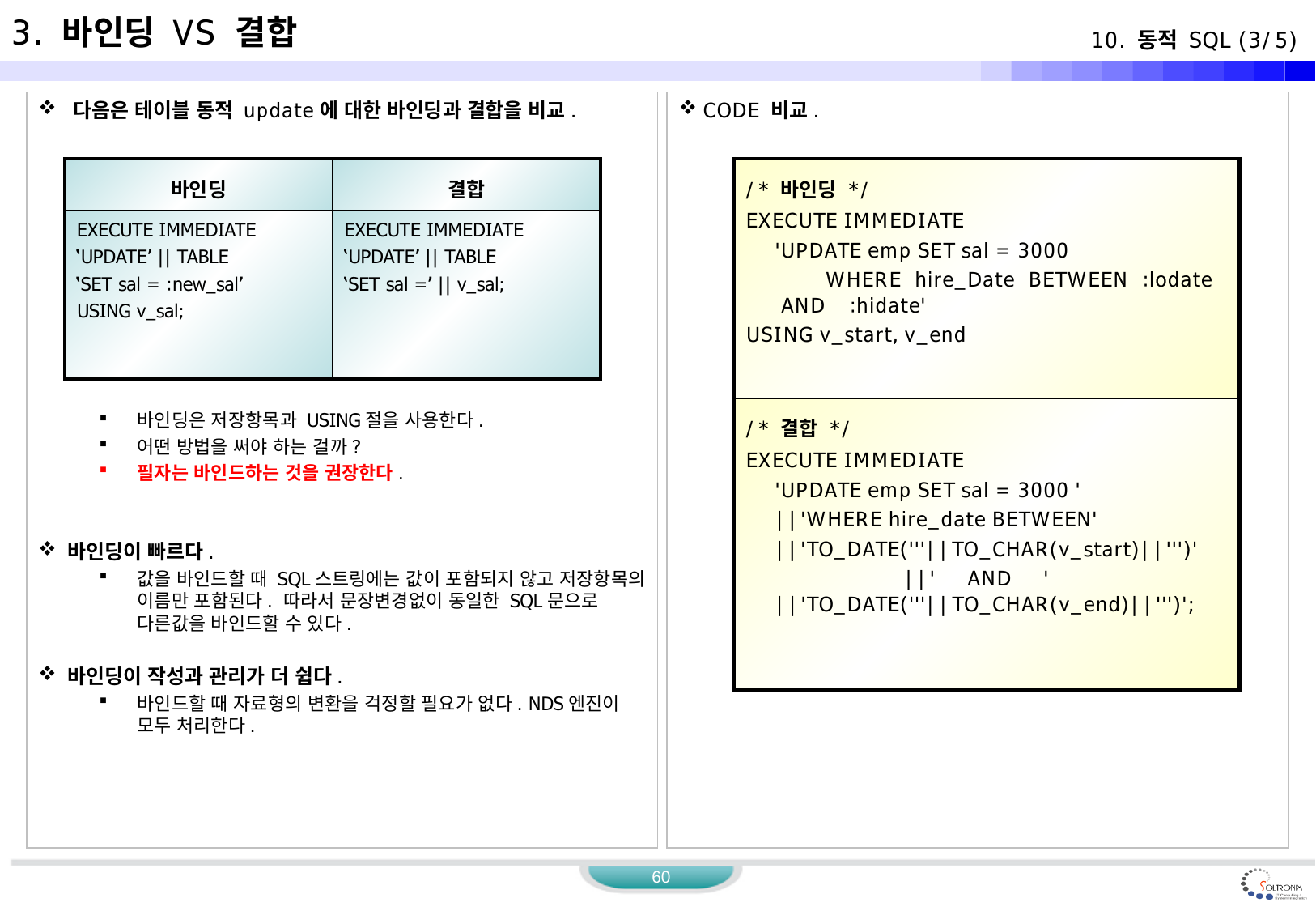

3. 바인딩 VS 결합
10. 동적 SQL (3/5)
  다음은 테이블 동적 update에 대한 바인딩과 결합을 비교.

바인딩은 저장항목과 USING절을 사용한다.
어떤 방법을 써야 하는 걸까?
필자는 바인드하는 것을 권장한다.

 바인딩이 빠르다.
값을 바인드할 때 SQL스트링에는 값이 포함되지 않고 저장항목의 이름만 포함된다. 따라서 문장변경없이 동일한 SQL문으로 다른값을 바인드할 수 있다.

 바인딩이 작성과 관리가 더 쉽다.
바인드할 때 자료형의 변환을 걱정할 필요가 없다. NDS엔진이 모두 처리한다.

 CODE 비교.

| /\* 바인딩 \*/ EXECUTE IMMEDIATE 'UPDATE emp SET sal = 3000 WHERE hire\_Date BETWEEN :lodate AND :hidate' USING v\_start, v\_end |
| --- |
| /\* 결합 \*/ EXECUTE IMMEDIATE 'UPDATE emp SET sal = 3000 ' ||'WHERE hire\_date BETWEEN' ||'TO\_DATE('''||TO\_CHAR(v\_start)||''')' ||' AND ' ||'TO\_DATE('''||TO\_CHAR(v\_end)||''')'; |
| 바인딩 | 결합 |
| --- | --- |
| EXECUTE IMMEDIATE ‘UPDATE’ || TABLE ‘SET sal = :new\_sal’ USING v\_sal; | EXECUTE IMMEDIATE ‘UPDATE’ || TABLE ‘SET sal =’ || v\_sal; |